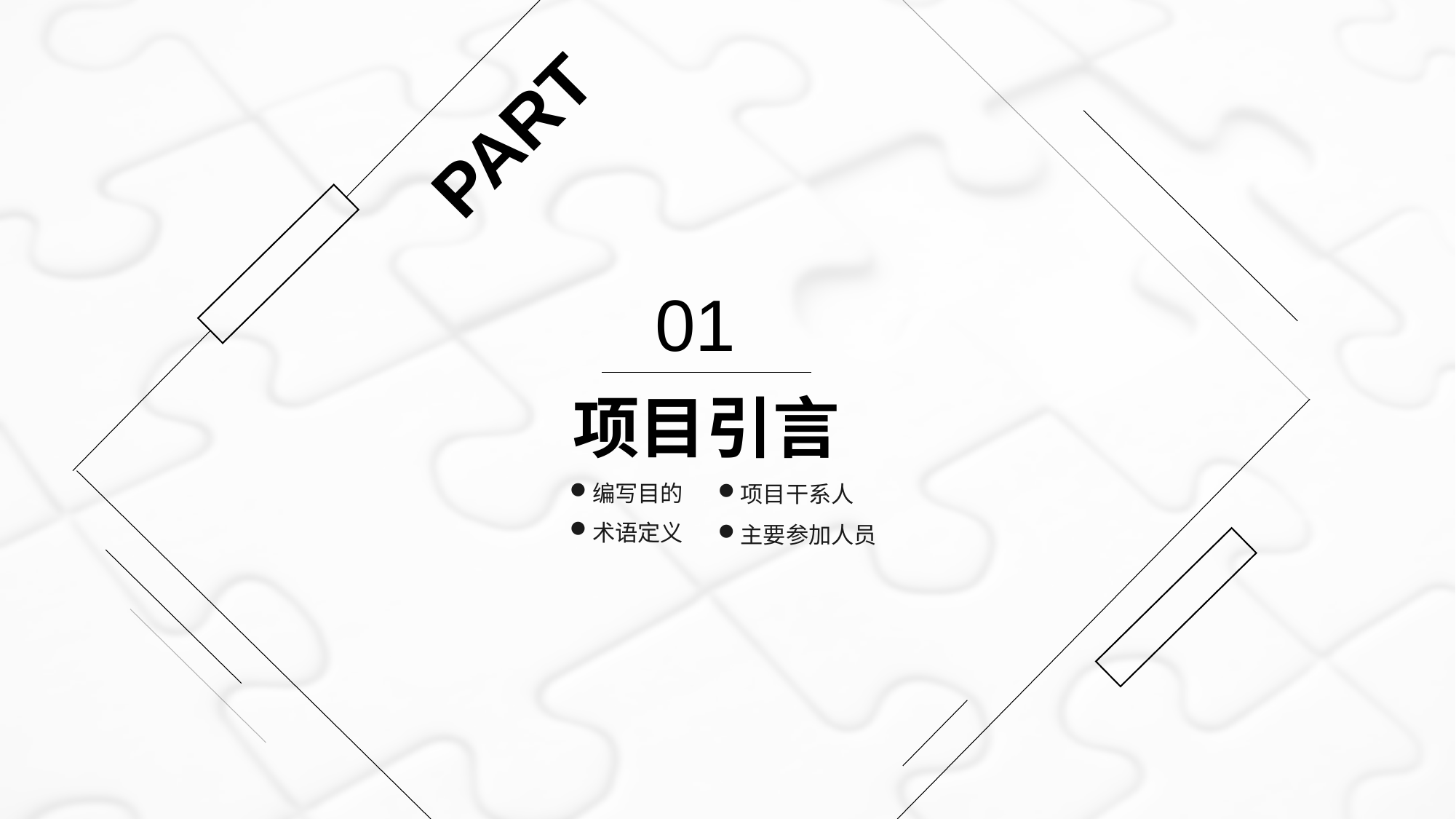

PART

01
项目引言
编写目的
术语定义
项目干系人
主要参加人员